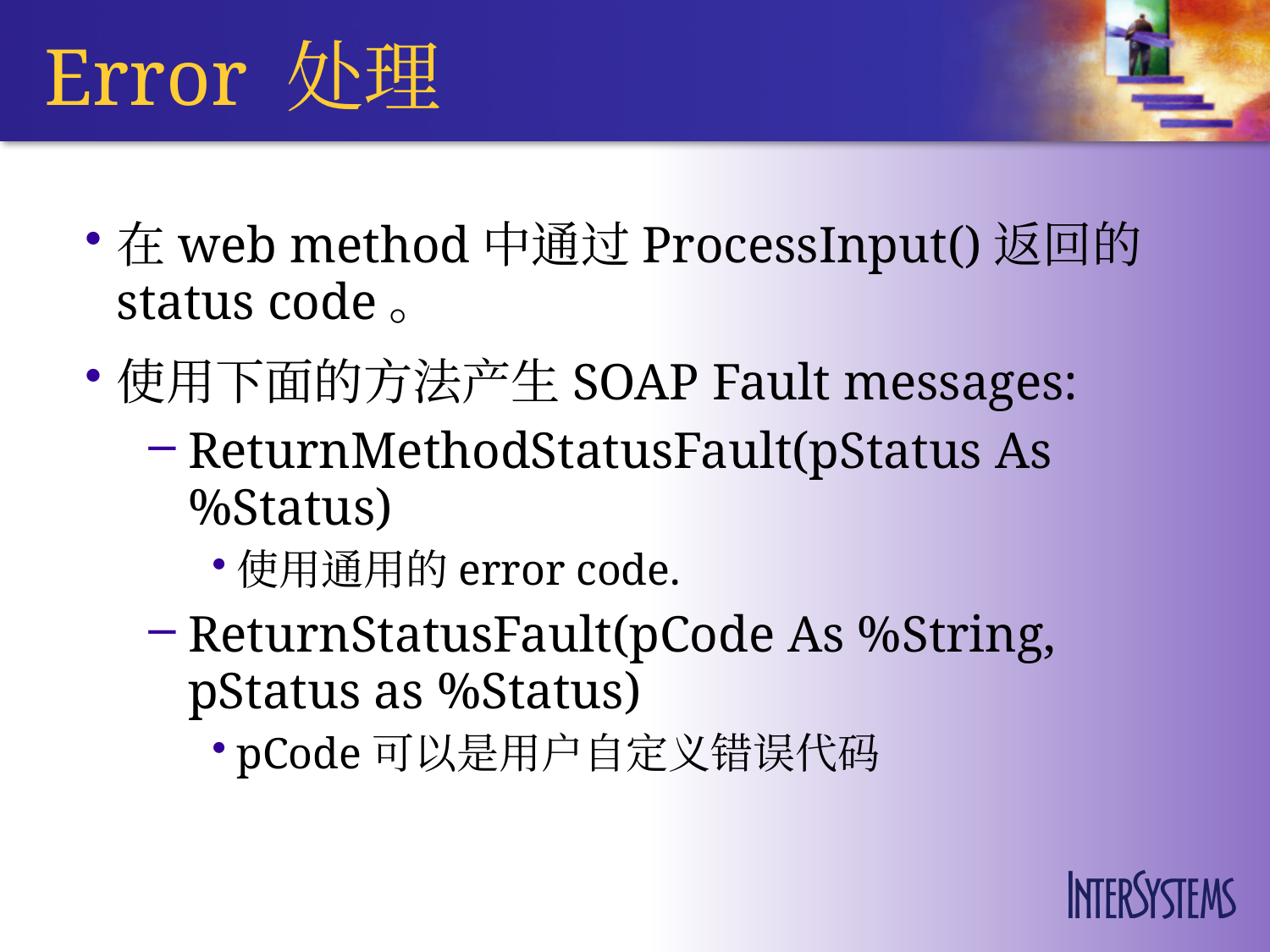

# Error 处理
在web method中通过ProcessInput()返回的status code。
使用下面的方法产生SOAP Fault messages:
ReturnMethodStatusFault(pStatus As %Status)
使用通用的error code.
ReturnStatusFault(pCode As %String, pStatus as %Status)
pCode可以是用户自定义错误代码